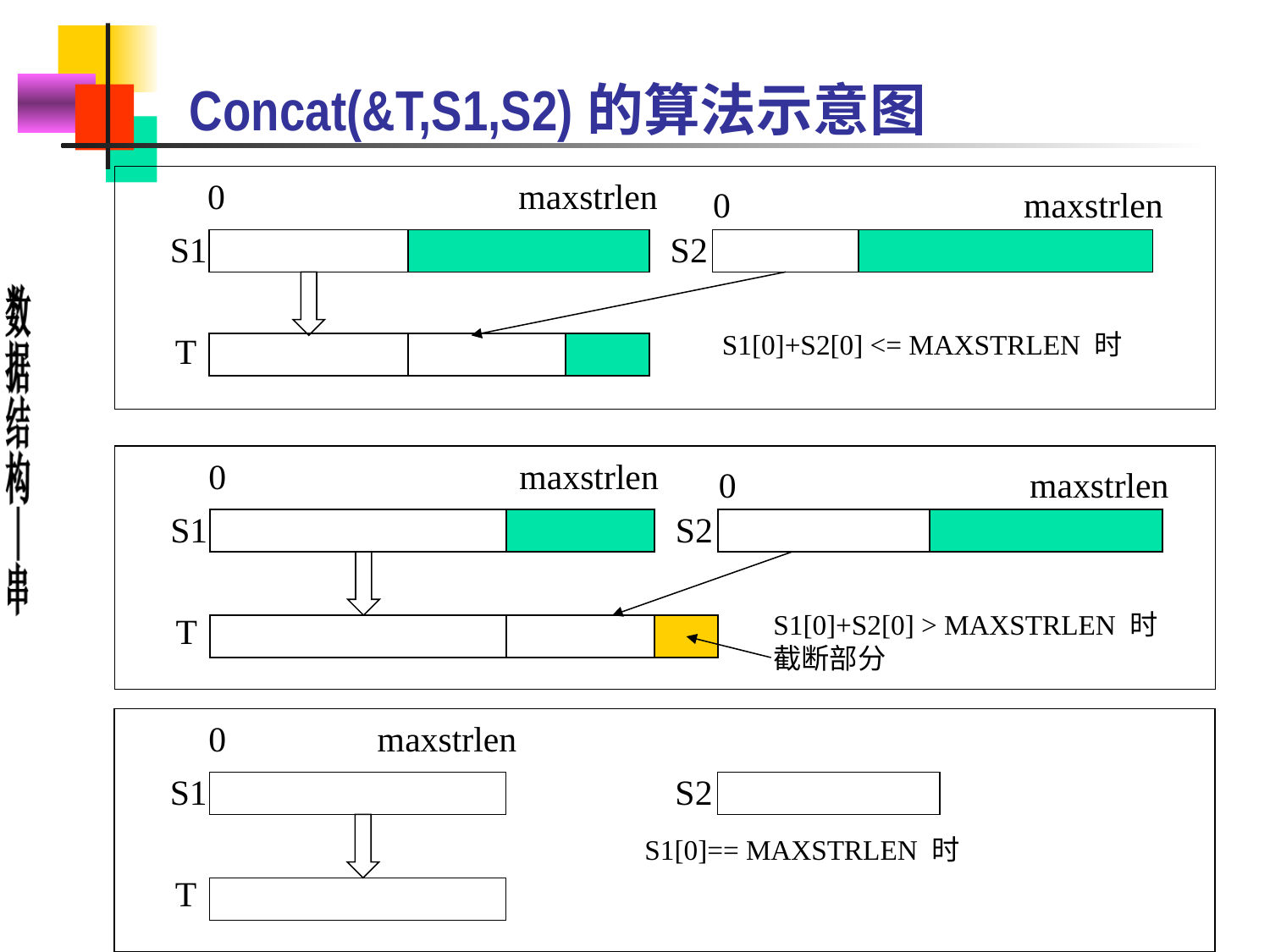

# Concat(&T,S1,S2)的算法示意图

0                                 maxstrlen
0                                 maxstrlen
S1
S2

S1[0]+S2[0] <= MAXSTRLEN 时
T

0                                 maxstrlen
0                                 maxstrlen
S1
S2

S1[0]+S2[0] > MAXSTRLEN 时
截断部分
T

0                 maxstrlen
S1
S2

S1[0]== MAXSTRLEN 时

T